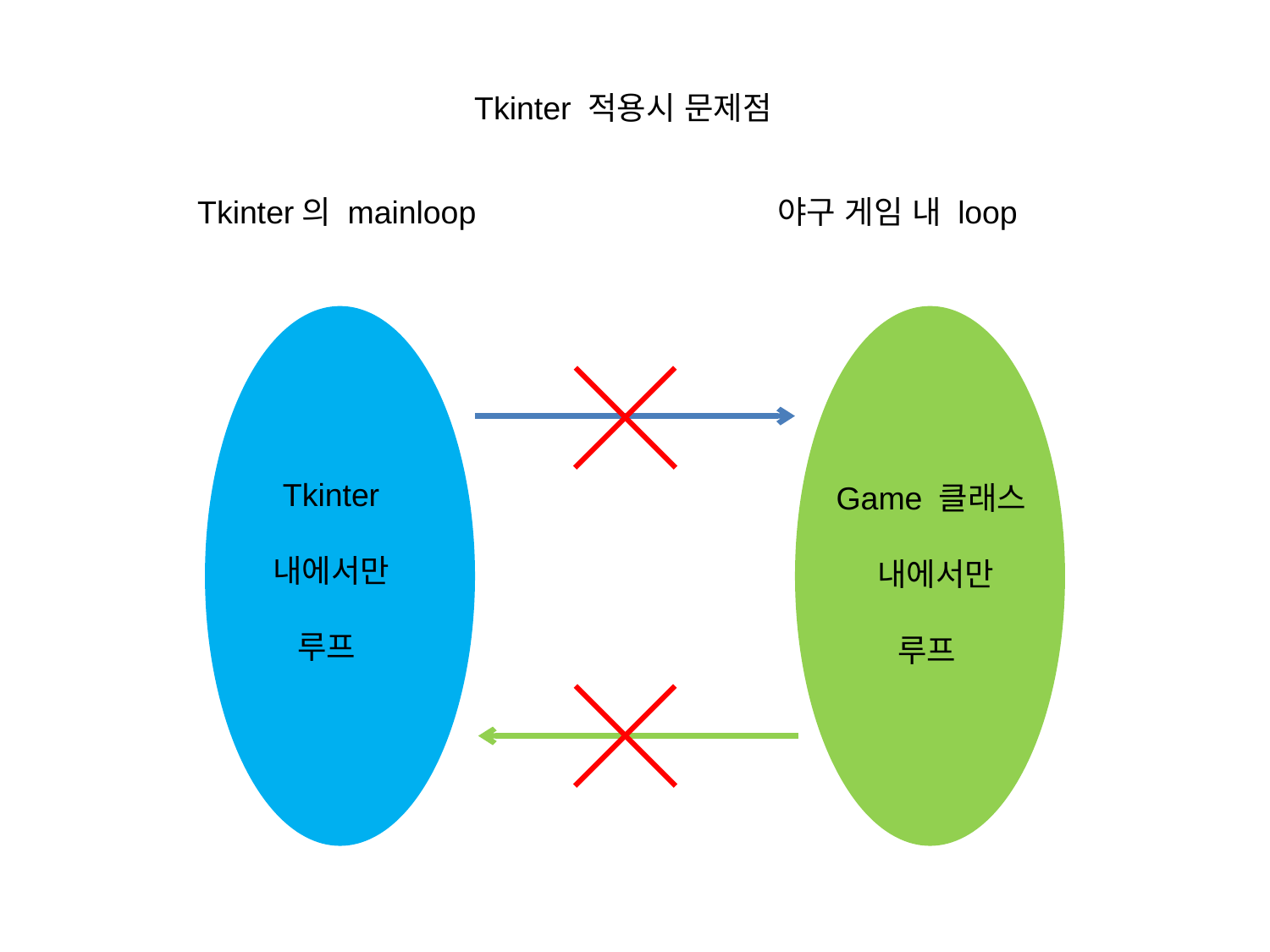

Tkinter 적용시 문제점
Tkinter의 mainloop
야구 게임 내 loop

Tkinter
내에서만
루프
Game 클래스
내에서만
루프